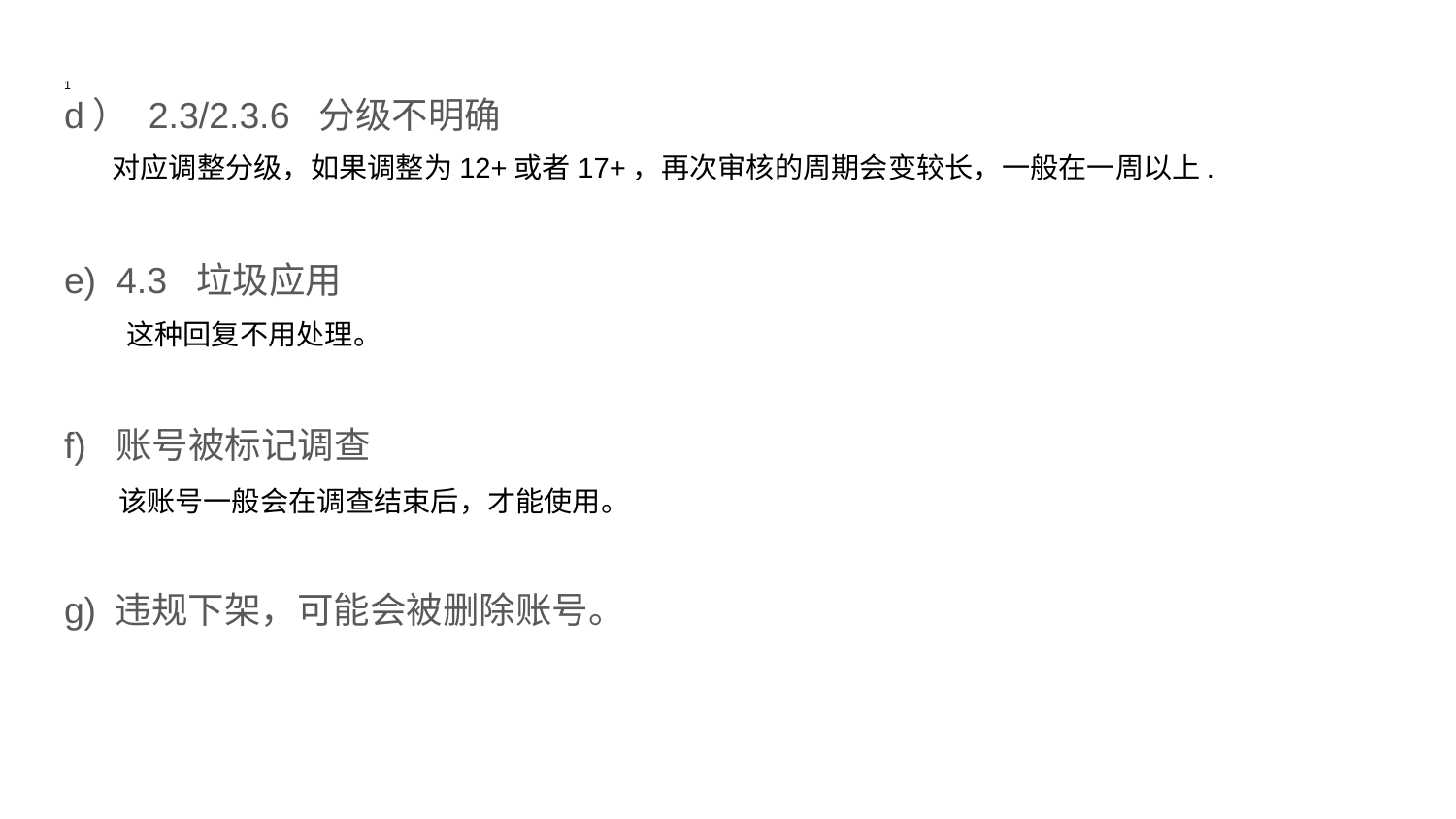

# 1
d） 2.3/2.3.6  分级不明确

e)  4.3  垃圾应用

f)  账号被标记调查

g) 违规下架，可能会被删除账号。

对应调整分级，如果调整为12+或者17+，再次审核的周期会变较长，一般在一周以上.
这种回复不用处理。
该账号一般会在调查结束后，才能使用。